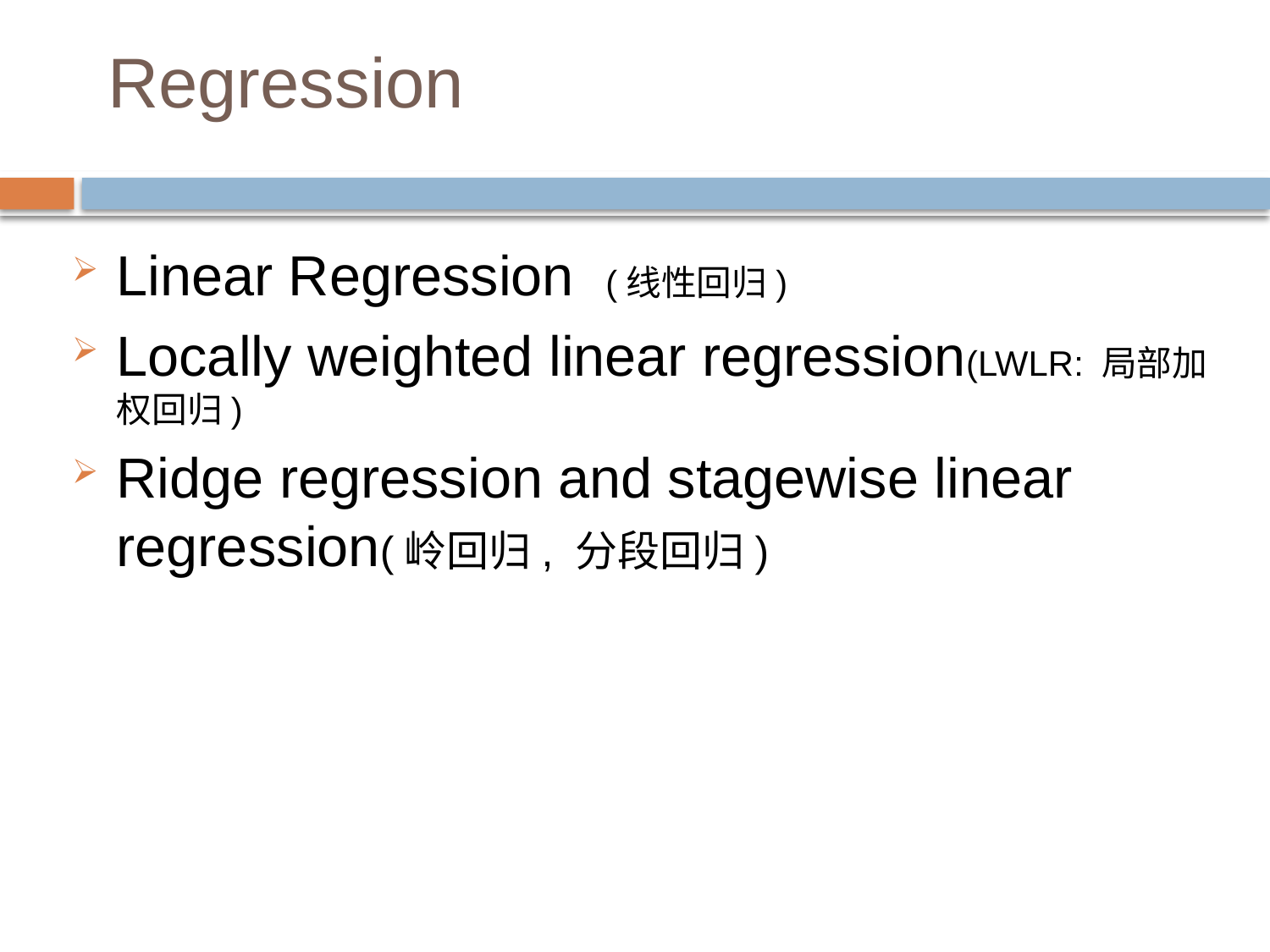

# Regression
Linear Regression  (线性回归)
Locally weighted linear regression(LWLR: 局部加权回归)
Ridge regression and stagewise linear regression(岭回归, 分段回归)